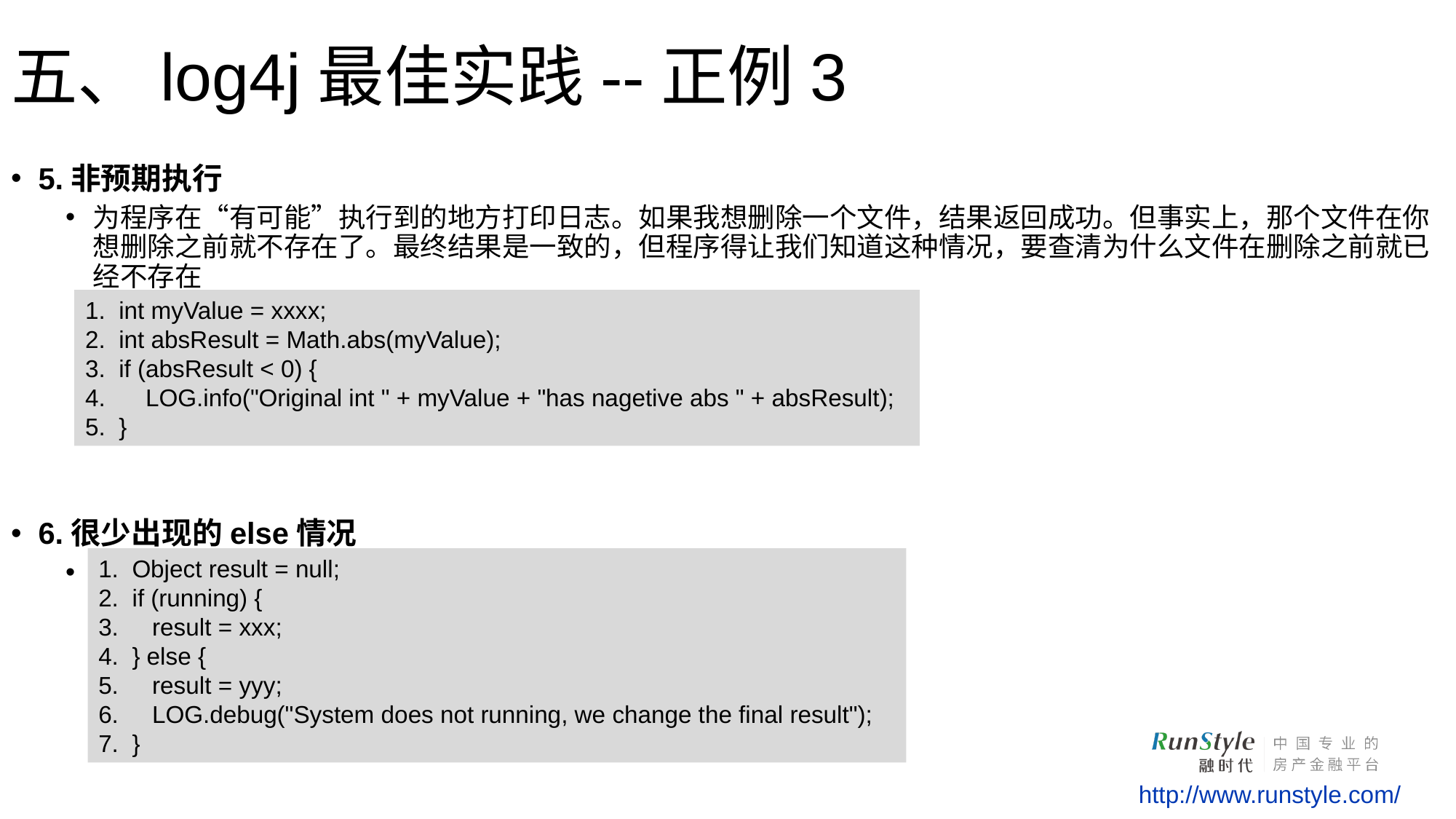

# 五、log4j最佳实践--正例3
5.非预期执行
为程序在“有可能”执行到的地方打印日志。如果我想删除一个文件，结果返回成功。但事实上，那个文件在你想删除之前就不存在了。最终结果是一致的，但程序得让我们知道这种情况，要查清为什么文件在删除之前就已经不存在

6.很少出现的else情况
else 可能吞掉你的请求，或是赋予难以理解的最终结果

1.  int myValue = xxxx;
2.  int absResult = Math.abs(myValue);
3.  if (absResult < 0) {
4.      LOG.info("Original int " + myValue + "has nagetive abs " + absResult);
5.  }
1.  Object result = null;
2.  if (running) {
3.     result = xxx;
4.  } else {
5.     result = yyy;
6.     LOG.debug("System does not running, we change the final result");
7.  }